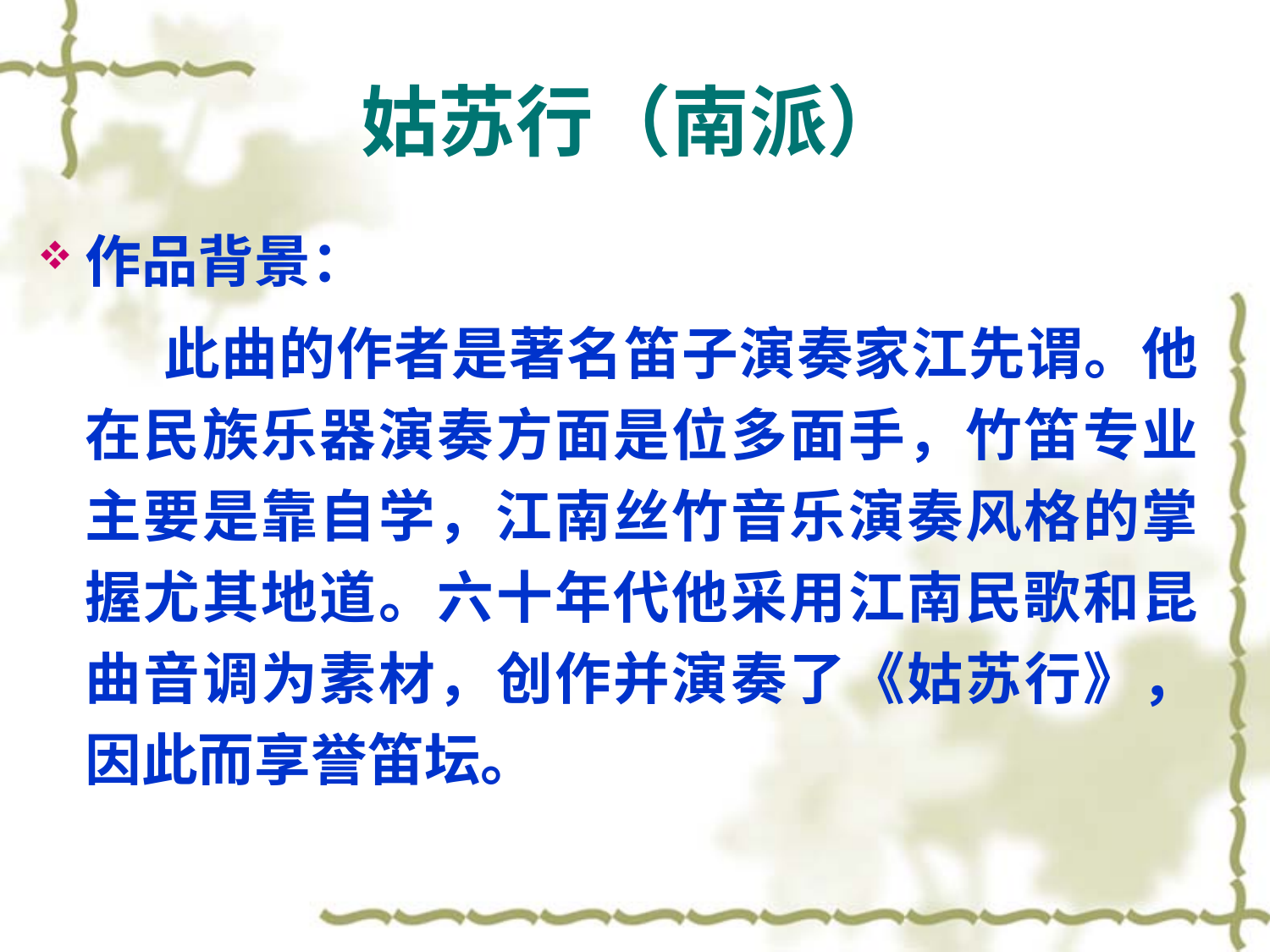

# 姑苏行（南派）
作品背景：
        此曲的作者是著名笛子演奏家江先谓。他在民族乐器演奏方面是位多面手，竹笛专业主要是靠自学，江南丝竹音乐演奏风格的掌握尤其地道。六十年代他采用江南民歌和昆曲音调为素材，创作并演奏了《姑苏行》，因此而享誉笛坛。